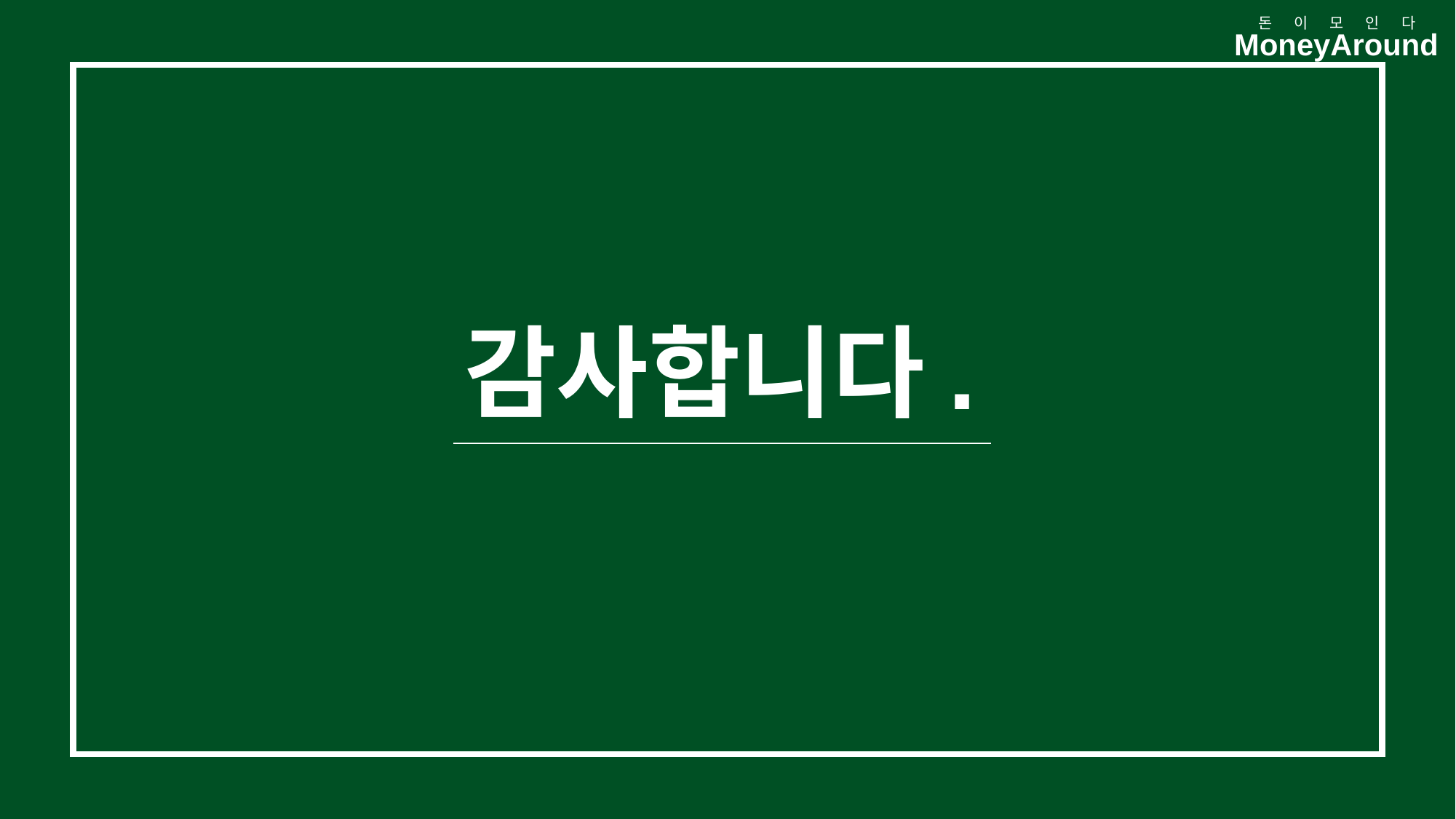

돈  이  모  인  다
MoneyAround

감사합니다.
서연주
tjduswn1219@gmail.com